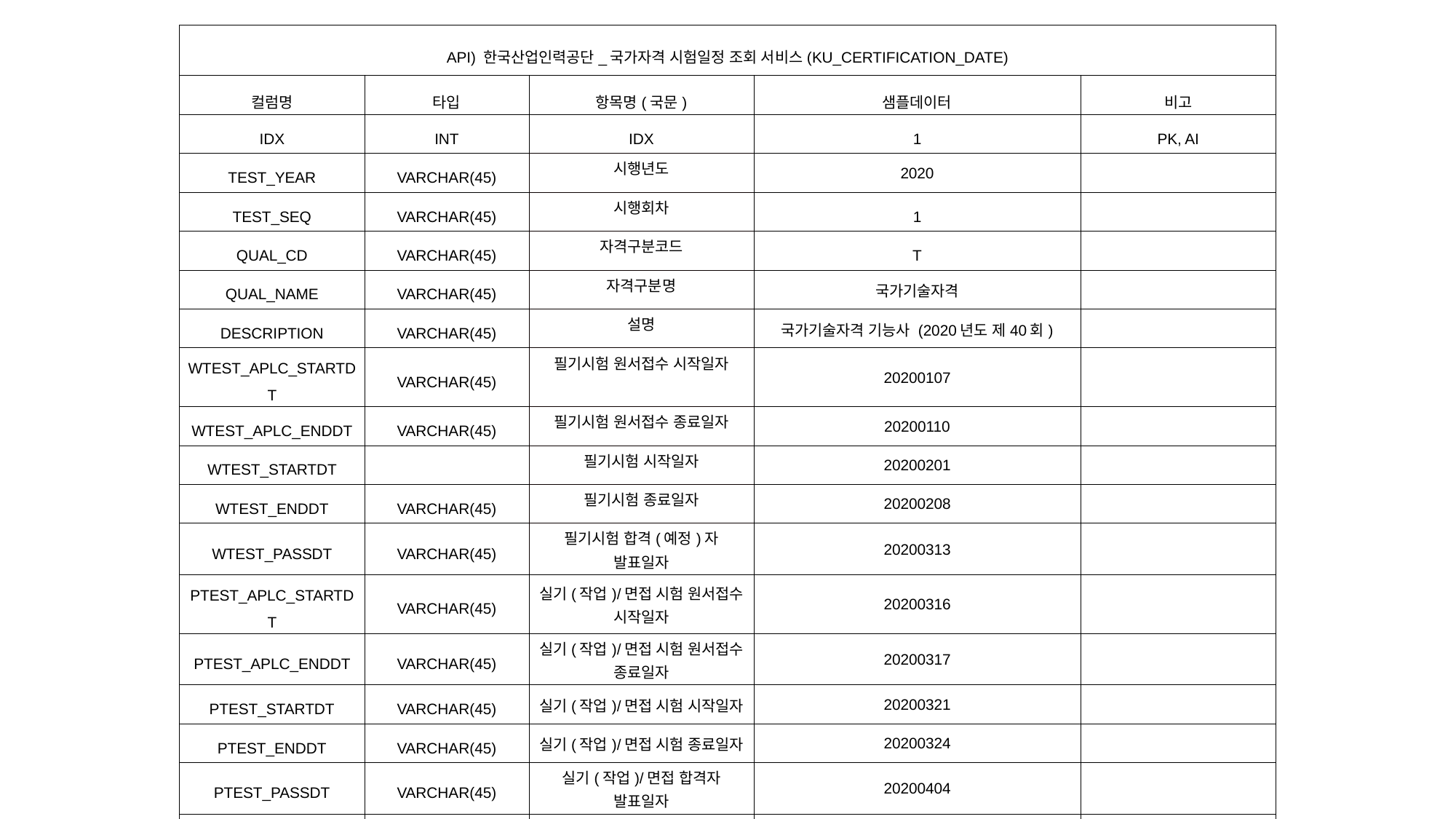

| API) 한국산업인력공단\_국가자격 시험일정 조회 서비스(KU\_CERTIFICATION\_DATE) |  |  |  |  |
| --- | --- | --- | --- | --- |
| 컬럼명 | 타입 | 항목명(국문) | 샘플데이터 | 비고 |
| IDX | INT | IDX | 1 | PK, AI |
| TEST\_YEAR | VARCHAR(45) | 시행년도 | 2020 |  |
| TEST\_SEQ | VARCHAR(45) | 시행회차 | 1 |  |
| QUAL\_CD | VARCHAR(45) | 자격구분코드 | T |  |
| QUAL\_NAME | VARCHAR(45) | 자격구분명 | 국가기술자격 |  |
| DESCRIPTION | VARCHAR(45) | 설명 | 국가기술자격 기능사 (2020년도 제40회) |  |
| WTEST\_APLC\_STARTDT | VARCHAR(45) | 필기시험 원서접수 시작일자 | 20200107 |  |
| WTEST\_APLC\_ENDDT | VARCHAR(45) | 필기시험 원서접수 종료일자 | 20200110 |  |
| WTEST\_STARTDT |  | 필기시험 시작일자 | 20200201 |  |
| WTEST\_ENDDT | VARCHAR(45) | 필기시험 종료일자 | 20200208 |  |
| WTEST\_PASSDT | VARCHAR(45) | 필기시험 합격(예정)자 발표일자 | 20200313 |  |
| PTEST\_APLC\_STARTDT | VARCHAR(45) | 실기(작업)/면접 시험 원서접수 시작일자 | 20200316 |  |
| PTEST\_APLC\_ENDDT | VARCHAR(45) | 실기(작업)/면접 시험 원서접수 종료일자 | 20200317 |  |
| PTEST\_STARTDT | VARCHAR(45) | 실기(작업)/면접 시험 시작일자 | 20200321 |  |
| PTEST\_ENDDT | VARCHAR(45) | 실기(작업)/면접 시험 종료일자 | 20200324 |  |
| PTEST\_PASSDT | VARCHAR(45) | 실기(작업)/면접 합격자 발표일자 | 20200404 |  |
| SUBJECT\_CD | VARCHAR(45) | 종목코드 | 0752 |  |